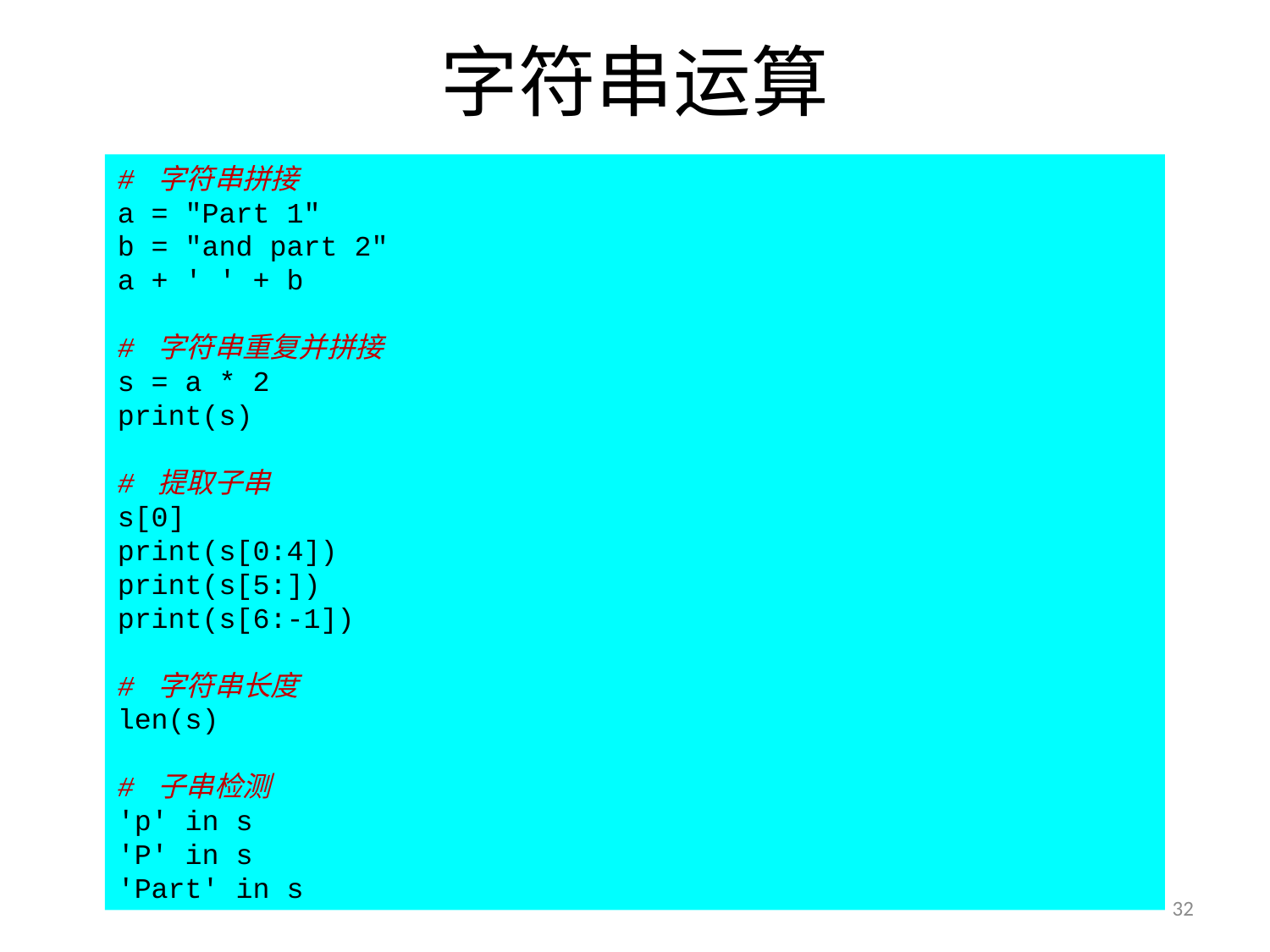

# 字符串运算
# 字符串拼接
a = "Part 1"
b = "and part 2"
a + ' ' + b

# 字符串重复并拼接
s = a * 2
print(s)

# 提取子串
s[0]
print(s[0:4])
print(s[5:])
print(s[6:-1])

# 字符串长度
len(s)

# 子串检测
'p' in s
'P' in s
'Part' in s
32